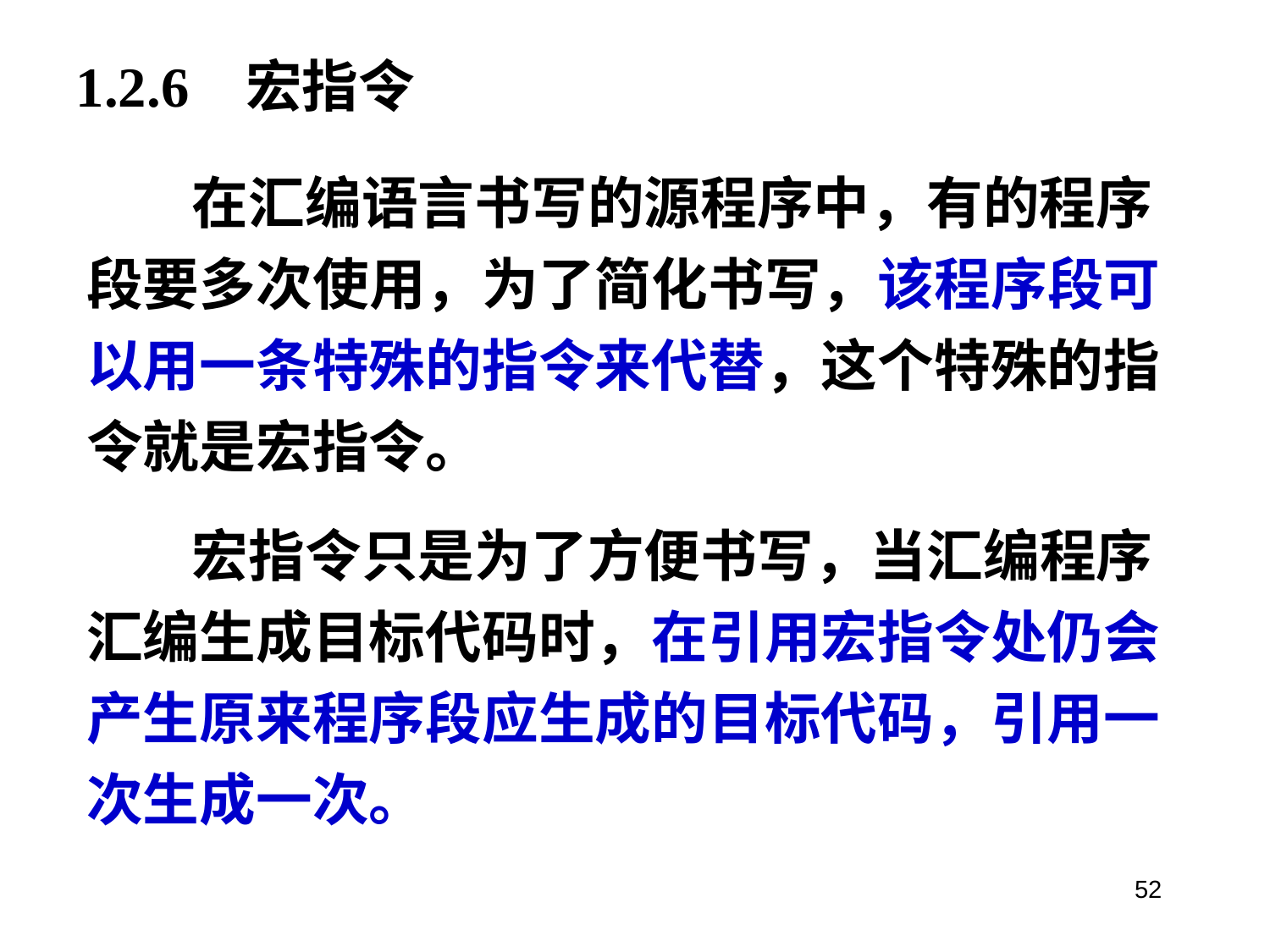

1.2.6   宏指令
在汇编语言书写的源程序中，有的程序段要多次使用，为了简化书写，该程序段可以用一条特殊的指令来代替，这个特殊的指令就是宏指令。
宏指令只是为了方便书写，当汇编程序汇编生成目标代码时，在引用宏指令处仍会产生原来程序段应生成的目标代码，引用一次生成一次。
52